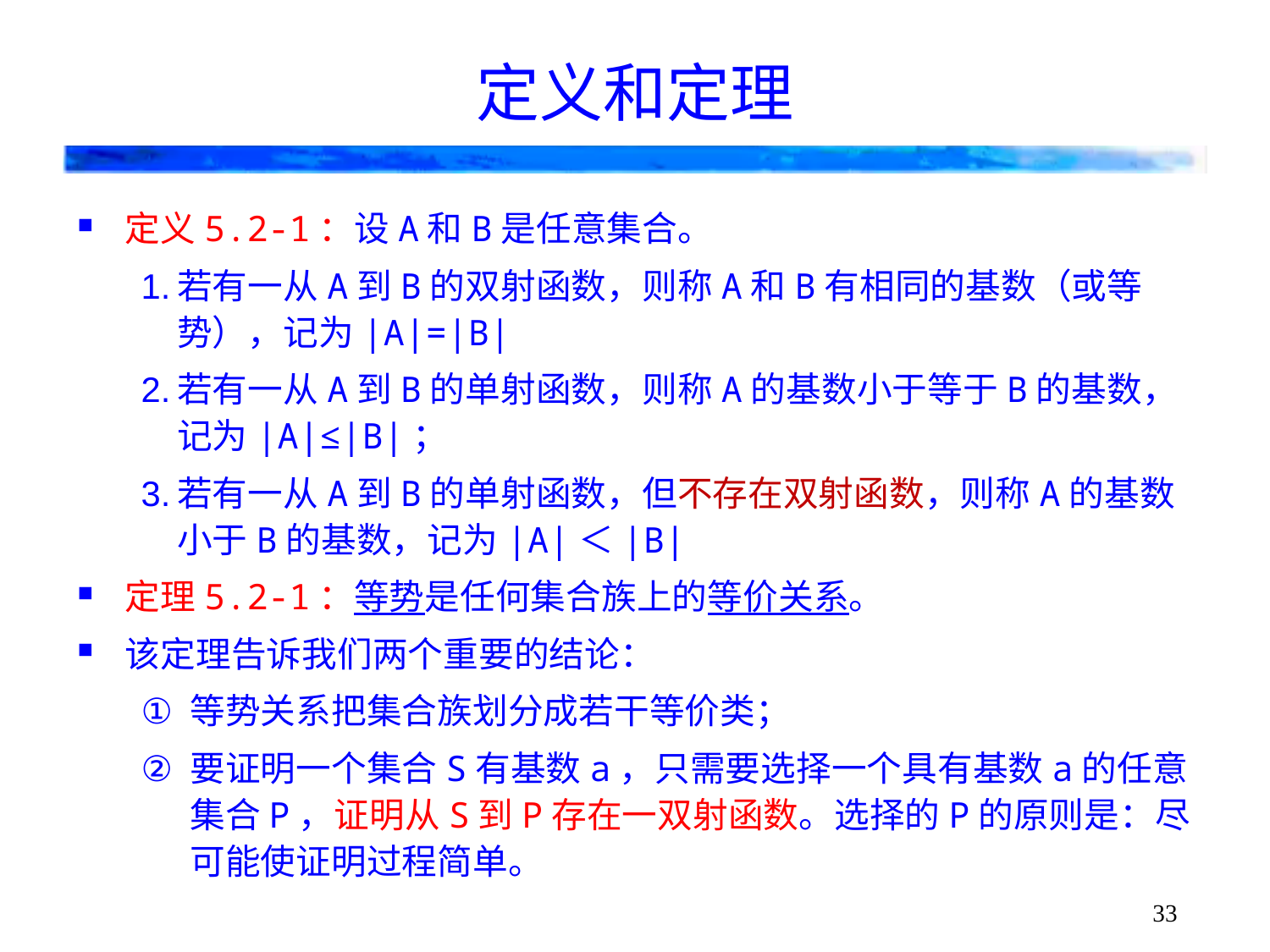

# 定义和定理
定义5.2-1：设A和B是任意集合。
若有一从A到B的双射函数，则称A和B有相同的基数（或等势），记为|A|=|B|
若有一从A到B的单射函数，则称A的基数小于等于B的基数，记为|A|≤|B|；
若有一从A到B的单射函数，但不存在双射函数，则称A的基数小于B的基数，记为|A|＜|B|
定理5.2-1：等势是任何集合族上的等价关系。
该定理告诉我们两个重要的结论：
等势关系把集合族划分成若干等价类；
要证明一个集合S有基数a，只需要选择一个具有基数a的任意集合P，证明从S到P存在一双射函数。选择的P的原则是：尽可能使证明过程简单。
33